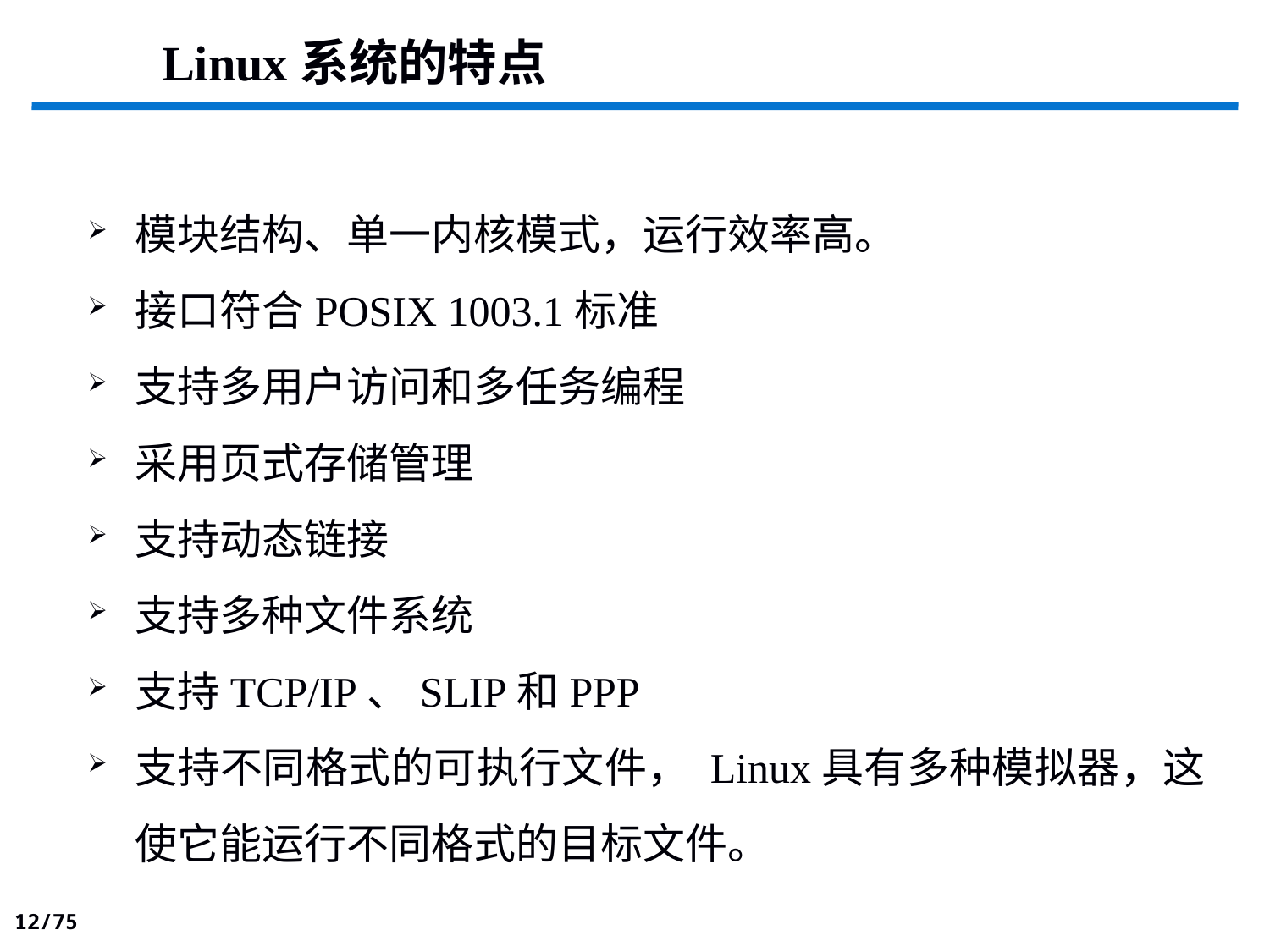

# Linux系统的特点
模块结构、单一内核模式，运行效率高。
接口符合POSIX 1003.1标准
支持多用户访问和多任务编程
采用页式存储管理
支持动态链接
支持多种文件系统
支持TCP/IP、SLIP和PPP
支持不同格式的可执行文件， Linux具有多种模拟器，这使它能运行不同格式的目标文件。